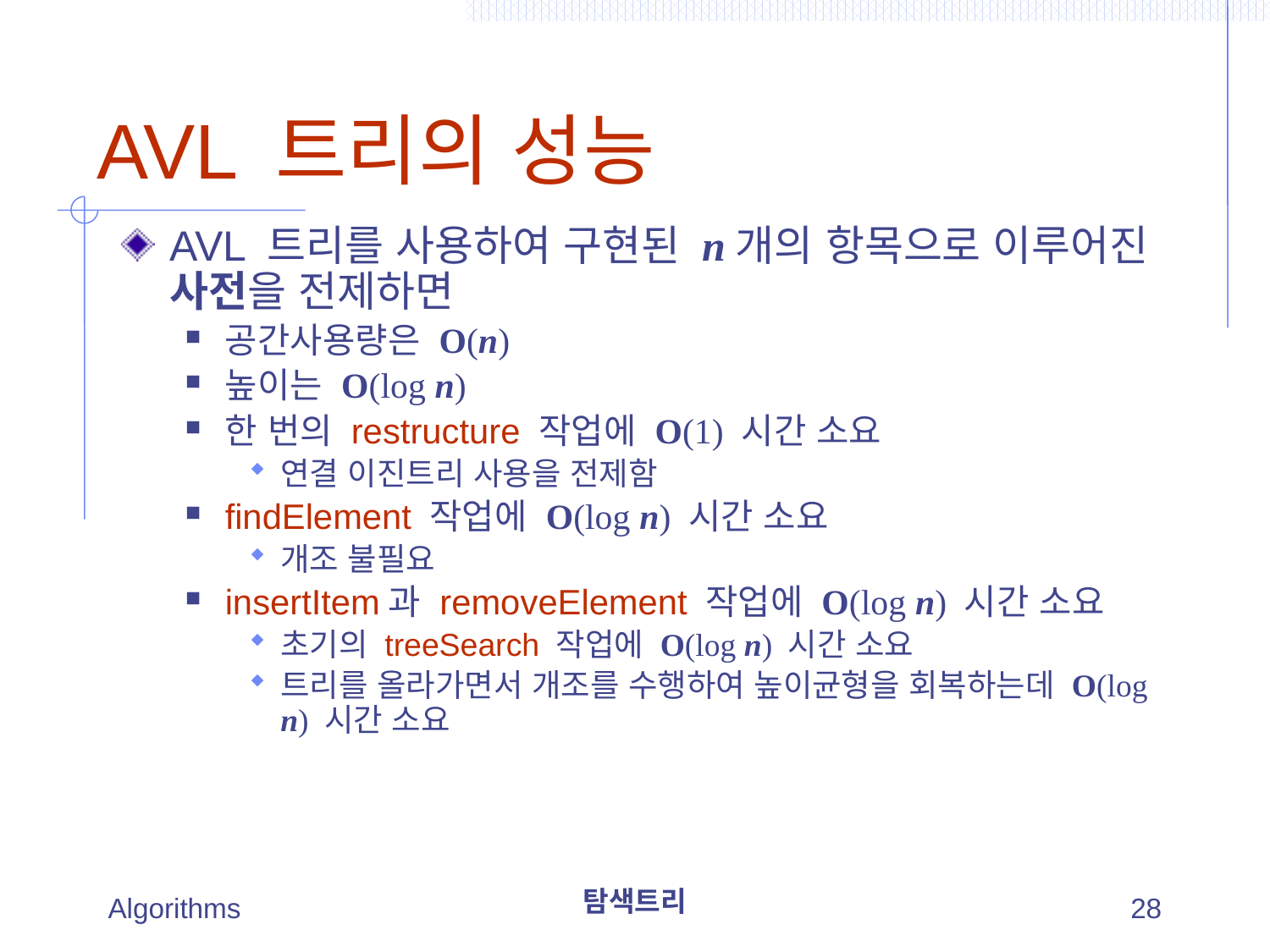

# AVL 트리의 성능
AVL 트리를 사용하여 구현된 n개의 항목으로 이루어진 사전을 전제하면
공간사용량은 O(n)
높이는 O(log n)
한 번의 restructure 작업에 O(1) 시간 소요
연결 이진트리 사용을 전제함
findElement 작업에 O(log n) 시간 소요
개조 불필요
insertItem과 removeElement 작업에 O(log n) 시간 소요
초기의 treeSearch 작업에 O(log n) 시간 소요
트리를 올라가면서 개조를 수행하여 높이균형을 회복하는데 O(log n) 시간 소요
Algorithms
탐색트리
28